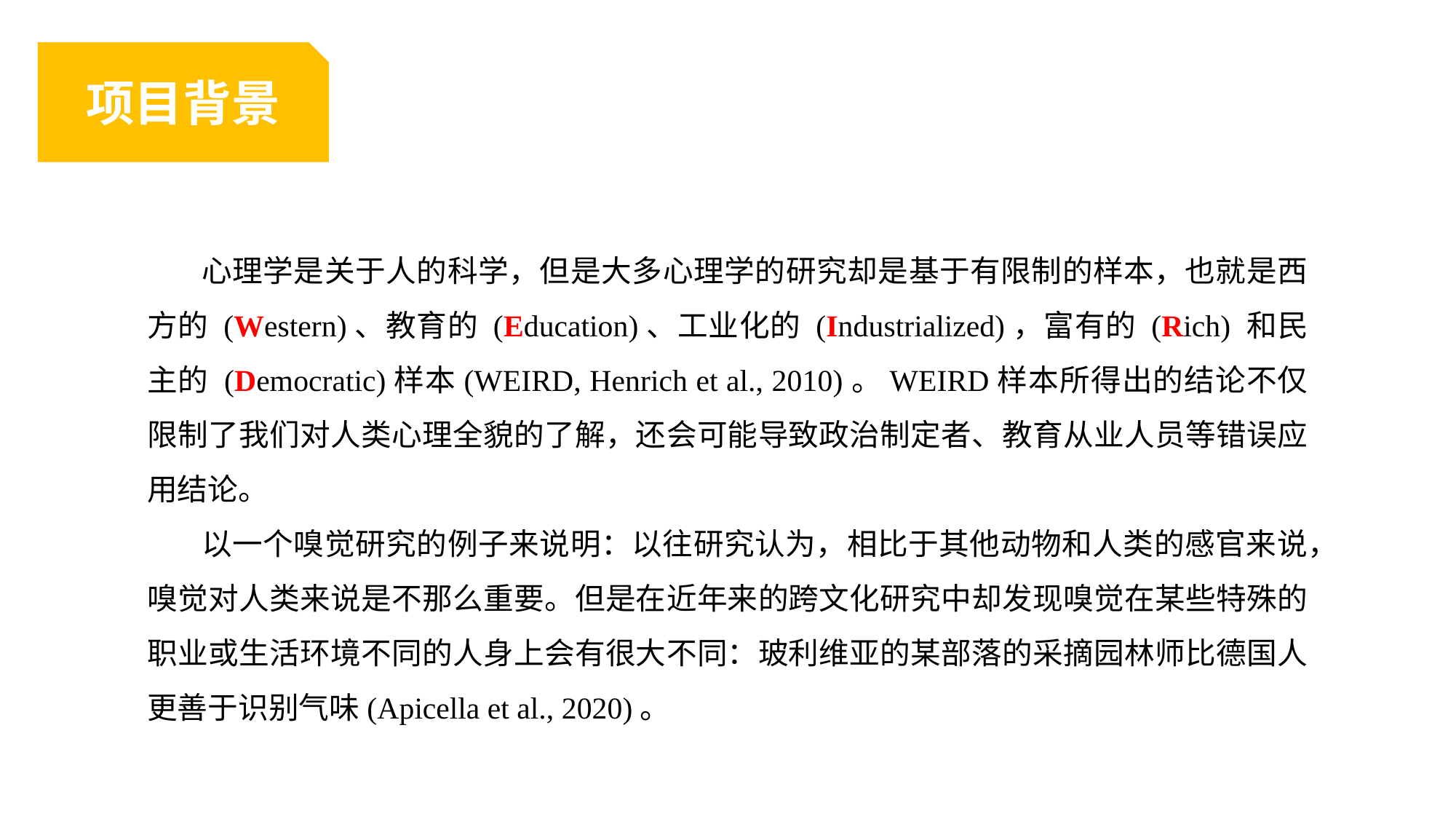

项目背景
心理学是关于人的科学，但是大多心理学的研究却是基于有限制的样本，也就是西方的 (Western)、教育的 (Education)、工业化的 (Industrialized)，富有的 (Rich) 和民主的 (Democratic)样本(WEIRD, Henrich et al., 2010)。WEIRD样本所得出的结论不仅限制了我们对人类心理全貌的了解，还会可能导致政治制定者、教育从业人员等错误应用结论。
以一个嗅觉研究的例子来说明：以往研究认为，相比于其他动物和人类的感官来说，嗅觉对人类来说是不那么重要。但是在近年来的跨文化研究中却发现嗅觉在某些特殊的职业或生活环境不同的人身上会有很大不同：玻利维亚的某部落的采摘园林师比德国人更善于识别气味(Apicella et al., 2020)。